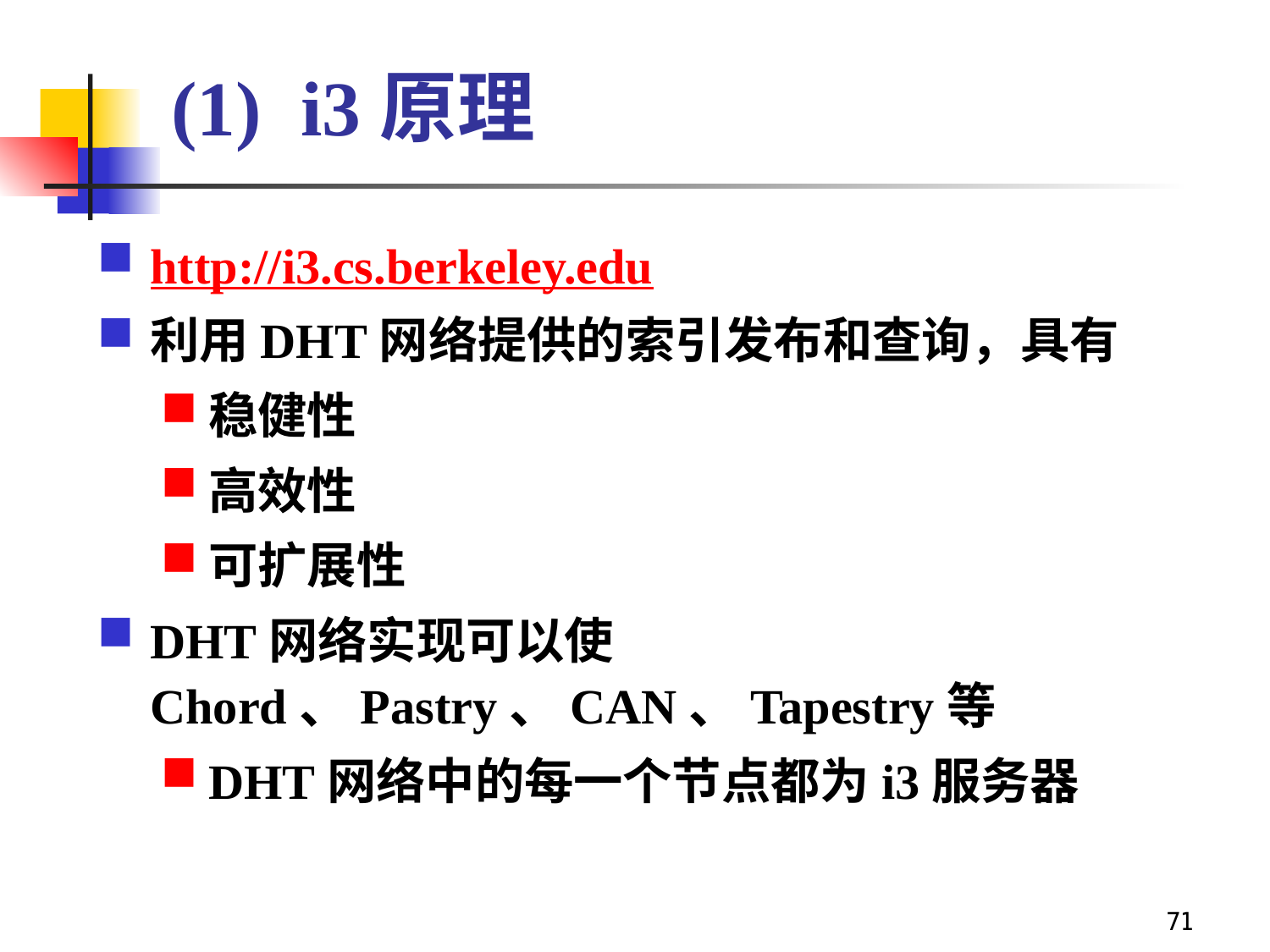

# (1)  i3原理
http://i3.cs.berkeley.edu
利用DHT网络提供的索引发布和查询，具有
稳健性
高效性
可扩展性
DHT网络实现可以使Chord、Pastry、CAN、Tapestry等
DHT网络中的每一个节点都为i3服务器
71